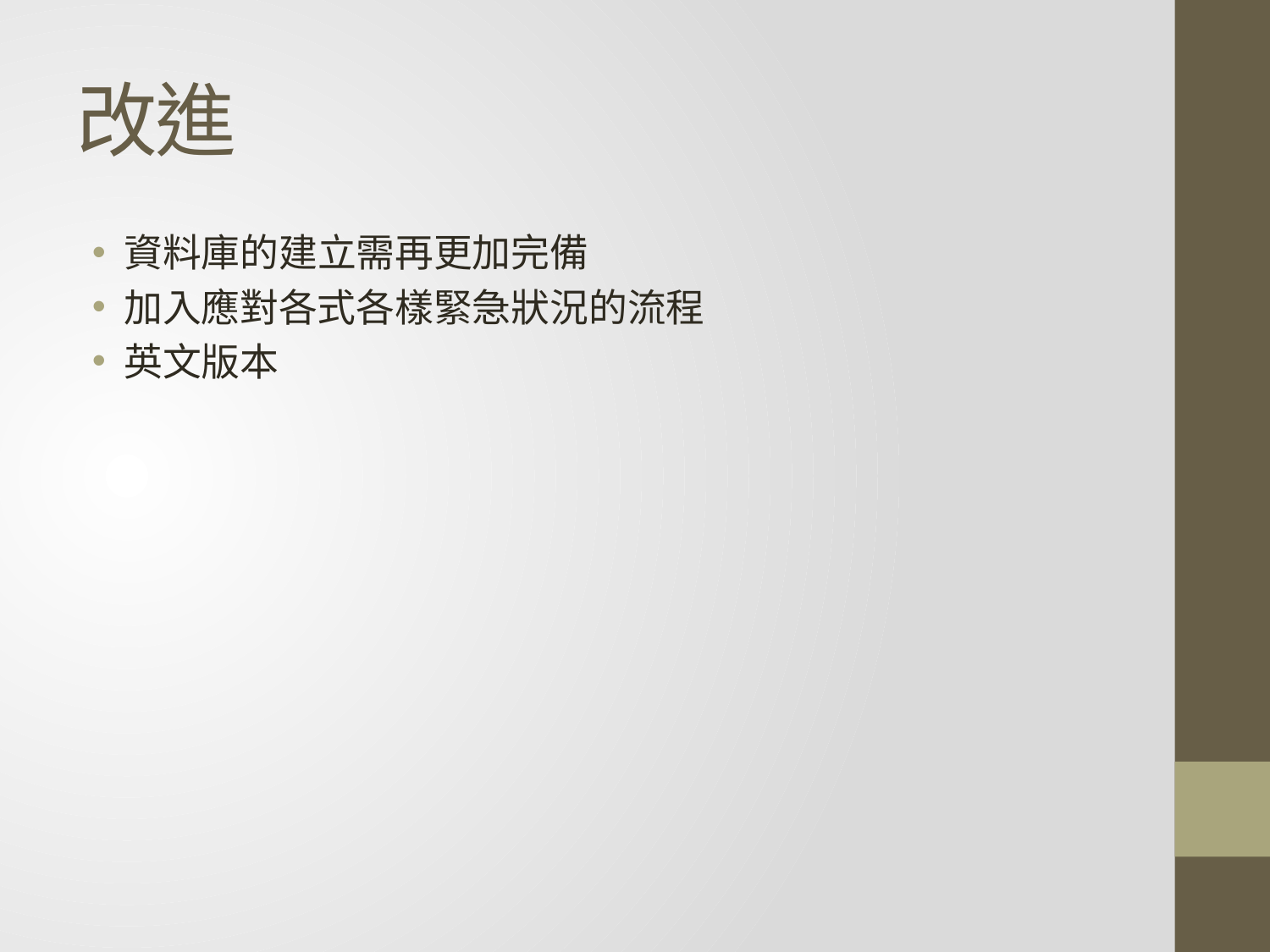

# 改進
資料庫的建立需再更加完備
加入應對各式各樣緊急狀況的流程
英文版本